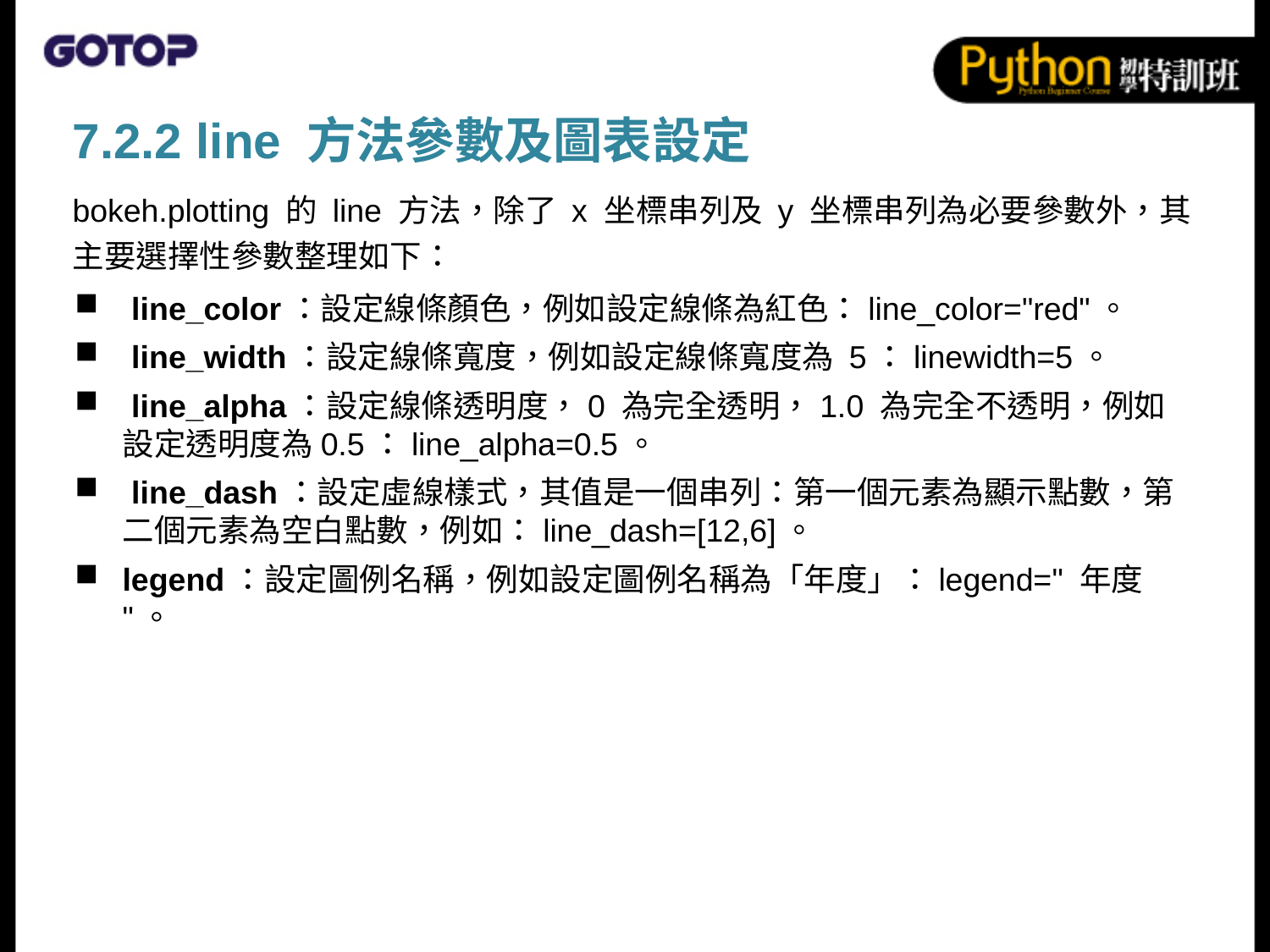

7.2.2 line 方法參數及圖表設定
bokeh.plotting 的 line 方法，除了 x 坐標串列及 y 坐標串列為必要參數外，其主要選擇性參數整理如下：
 line_color：設定線條顏色，例如設定線條為紅色：line_color="red"。
 line_width：設定線條寬度，例如設定線條寬度為 5：linewidth=5。
 line_alpha：設定線條透明度，0 為完全透明，1.0 為完全不透明，例如設定透明度為0.5：line_alpha=0.5。
 line_dash：設定虛線樣式，其值是一個串列：第一個元素為顯示點數，第二個元素為空白點數，例如：line_dash=[12,6]。
legend：設定圖例名稱，例如設定圖例名稱為「年度」：legend=" 年度 "。